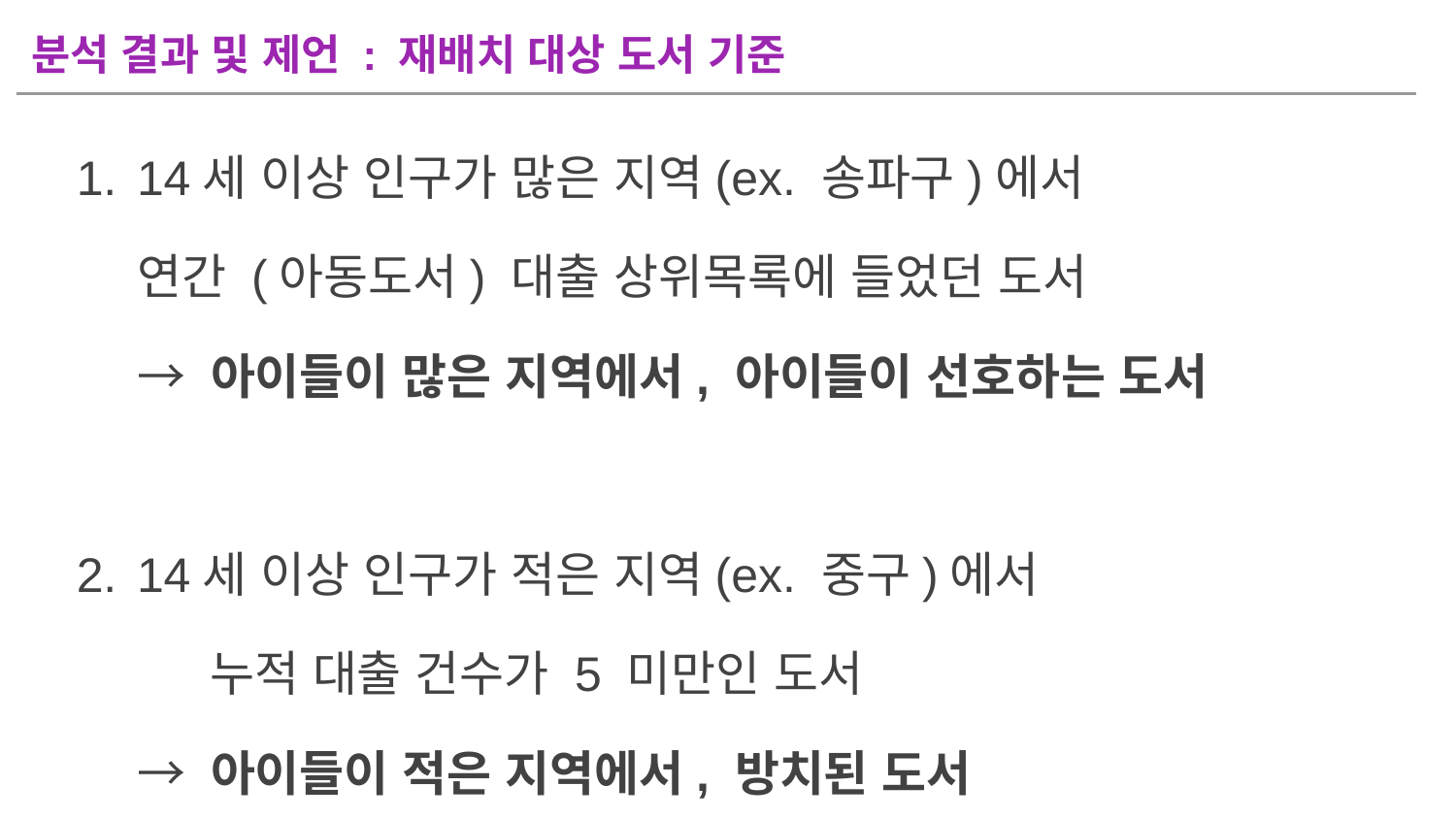

분석 결과 및 제언 : 재배치 대상 도서 기준
14세 이상 인구가 많은 지역(ex. 송파구)에서
연간 (아동도서) 대출 상위목록에 들었던 도서
→ 아이들이 많은 지역에서, 아이들이 선호하는 도서

14세 이상 인구가 적은 지역(ex. 중구)에서
	누적 대출 건수가 5 미만인 도서
→ 아이들이 적은 지역에서, 방치된 도서